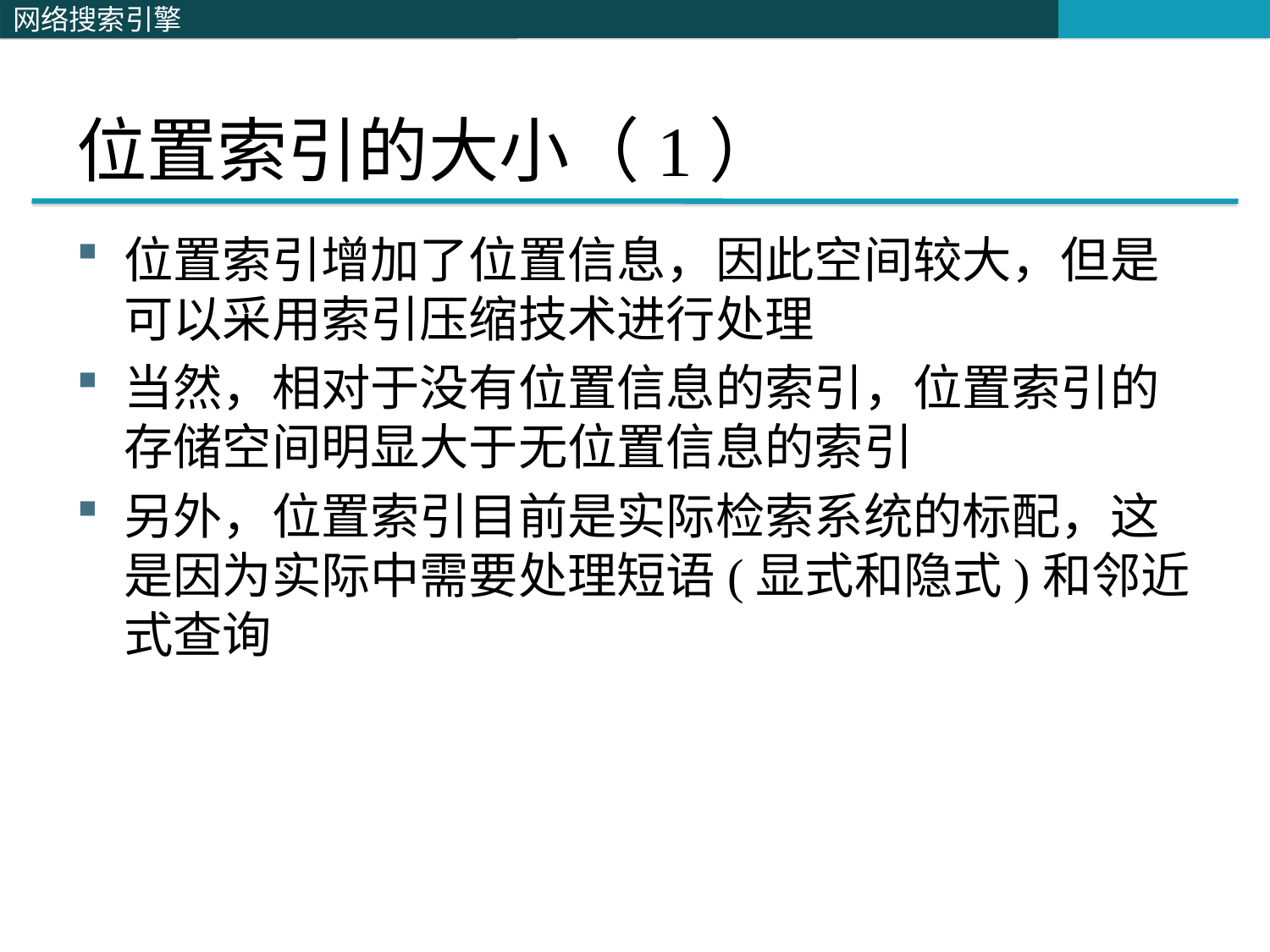

# 位置索引的大小（1）
位置索引增加了位置信息，因此空间较大，但是可以采用索引压缩技术进行处理
当然，相对于没有位置信息的索引，位置索引的存储空间明显大于无位置信息的索引
另外，位置索引目前是实际检索系统的标配，这是因为实际中需要处理短语(显式和隐式)和邻近式查询